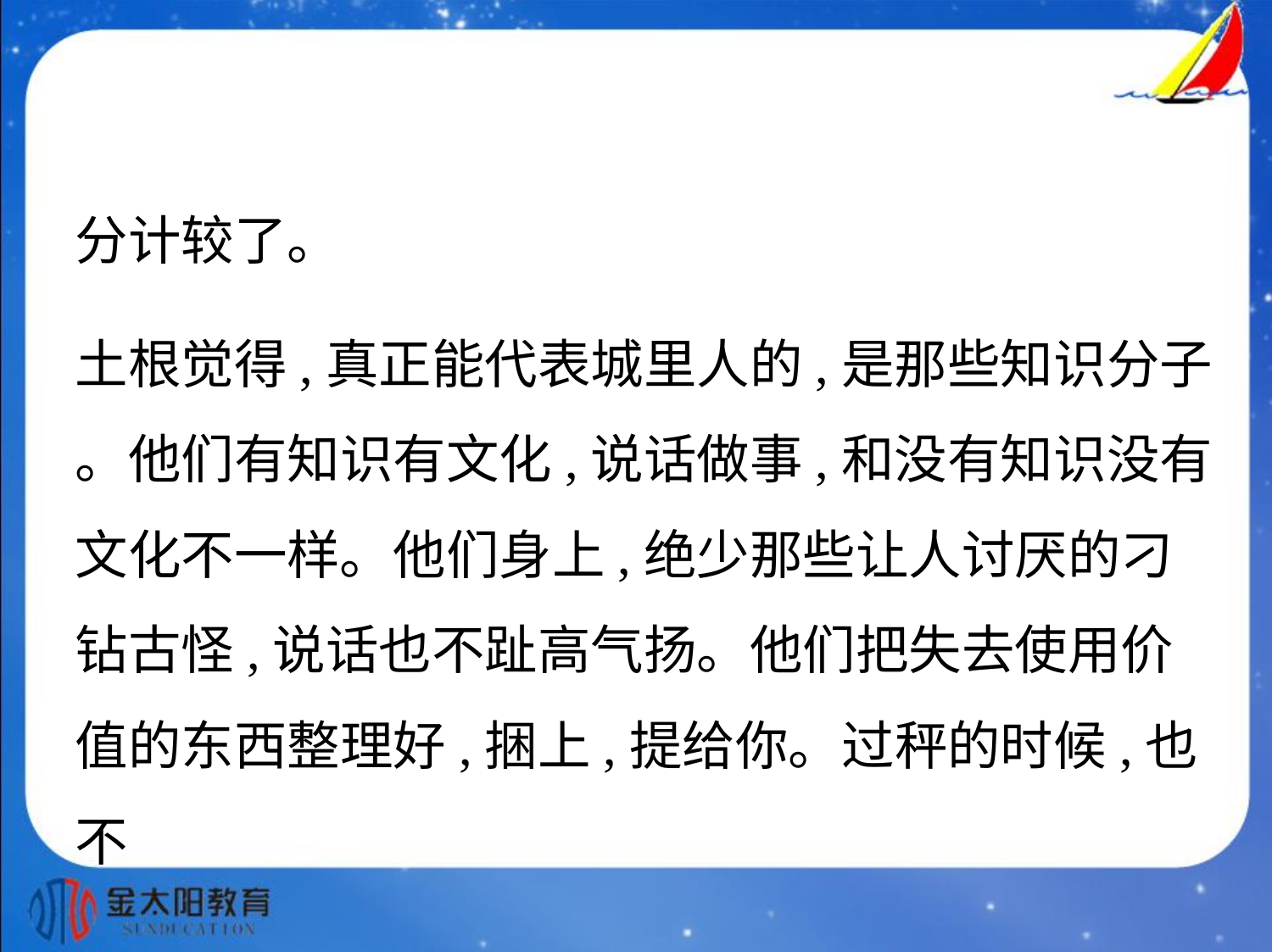

分计较了。
土根觉得,真正能代表城里人的,是那些知识分子
。他们有知识有文化,说话做事,和没有知识没有
文化不一样。他们身上,绝少那些让人讨厌的刁
钻古怪,说话也不趾高气扬。他们把失去使用价
值的东西整理好,捆上,提给你。过秤的时候,也不